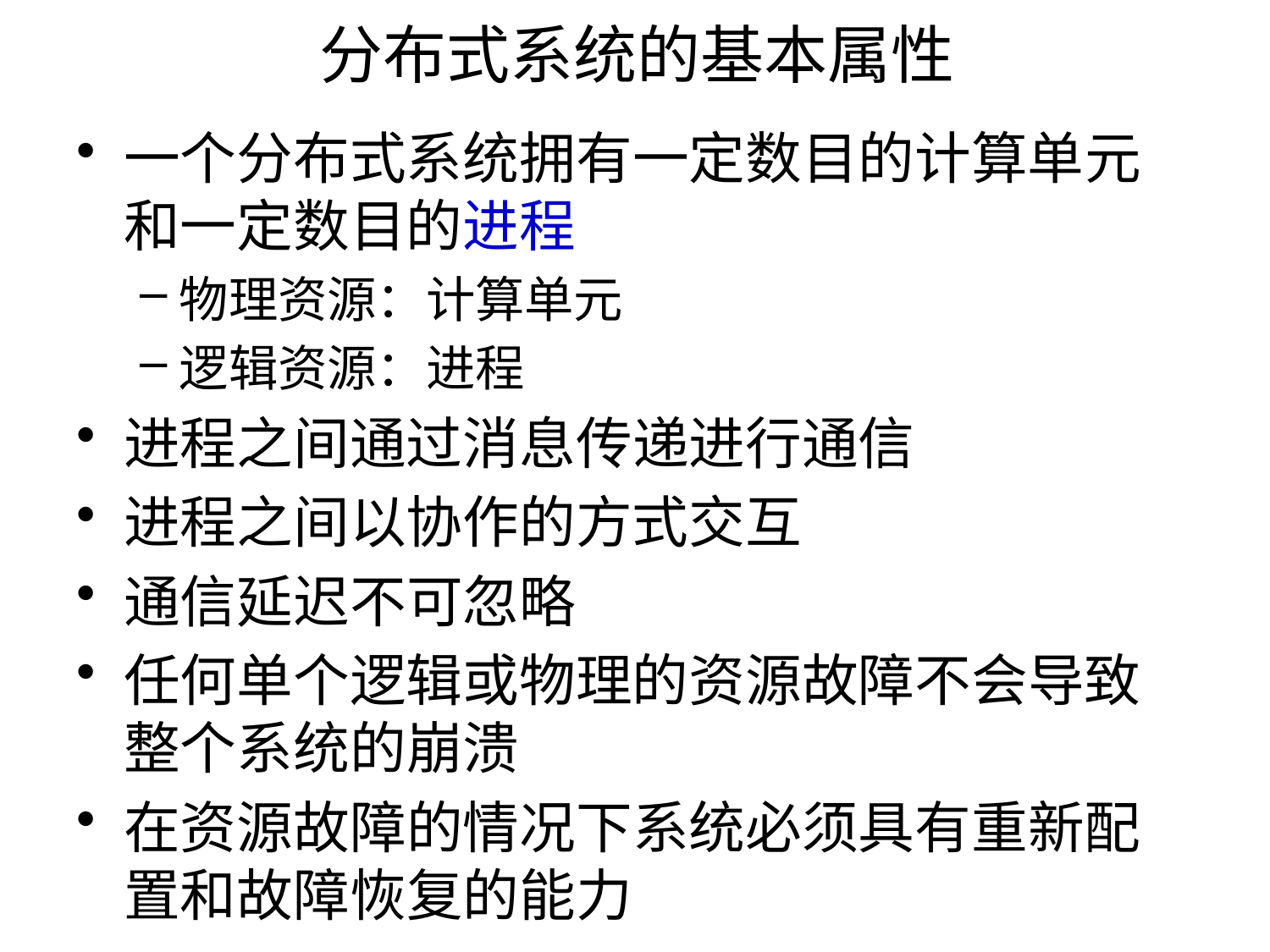

# 分布式系统的基本属性
一个分布式系统拥有一定数目的计算单元和一定数目的进程
物理资源：计算单元
逻辑资源：进程
进程之间通过消息传递进行通信
进程之间以协作的方式交互
通信延迟不可忽略
任何单个逻辑或物理的资源故障不会导致整个系统的崩溃
在资源故障的情况下系统必须具有重新配置和故障恢复的能力